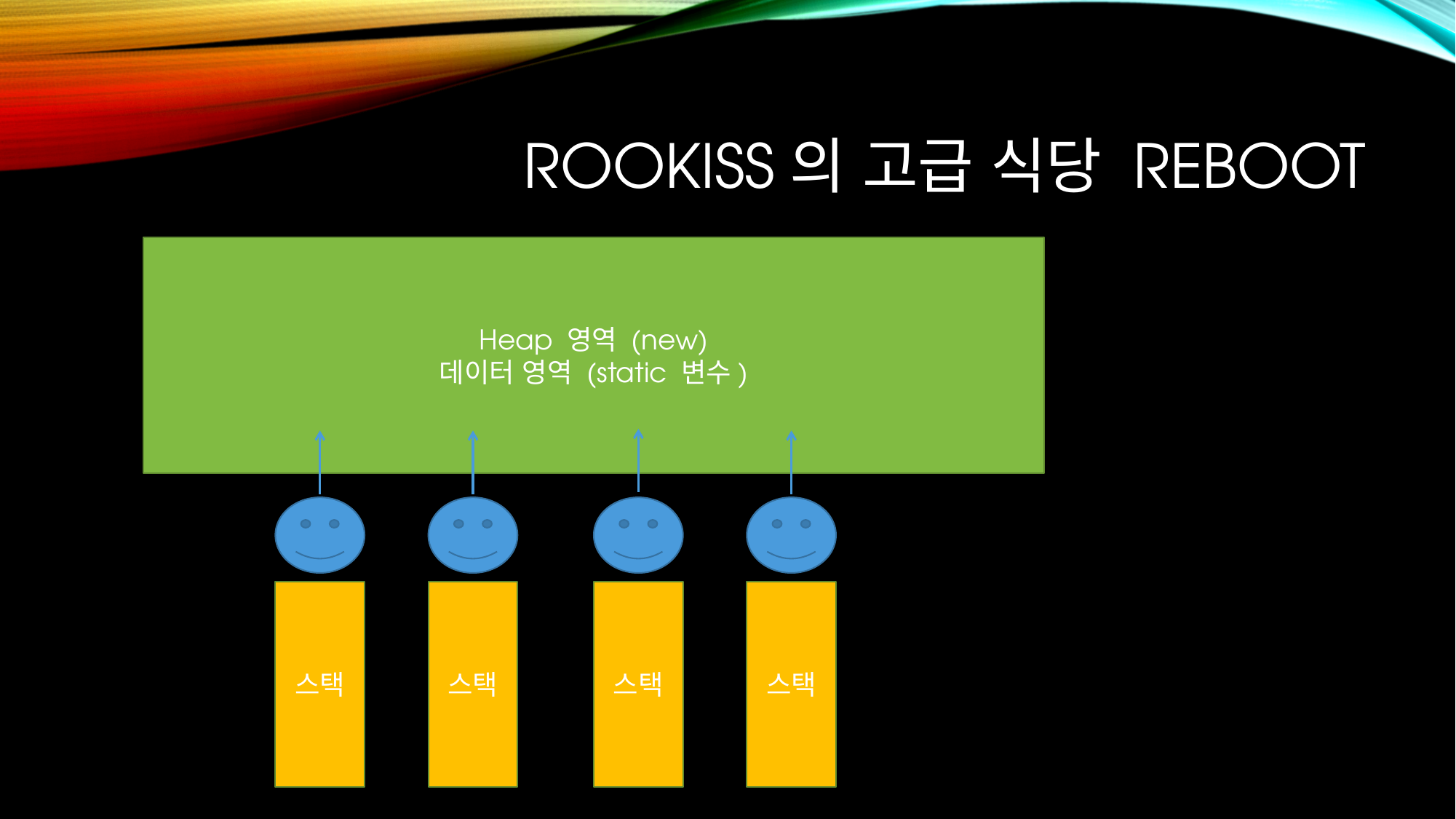

# Rookiss의 고급 식당 reboot
Heap 영역 (new)
데이터 영역 (static 변수)

스택
스택
스택
스택